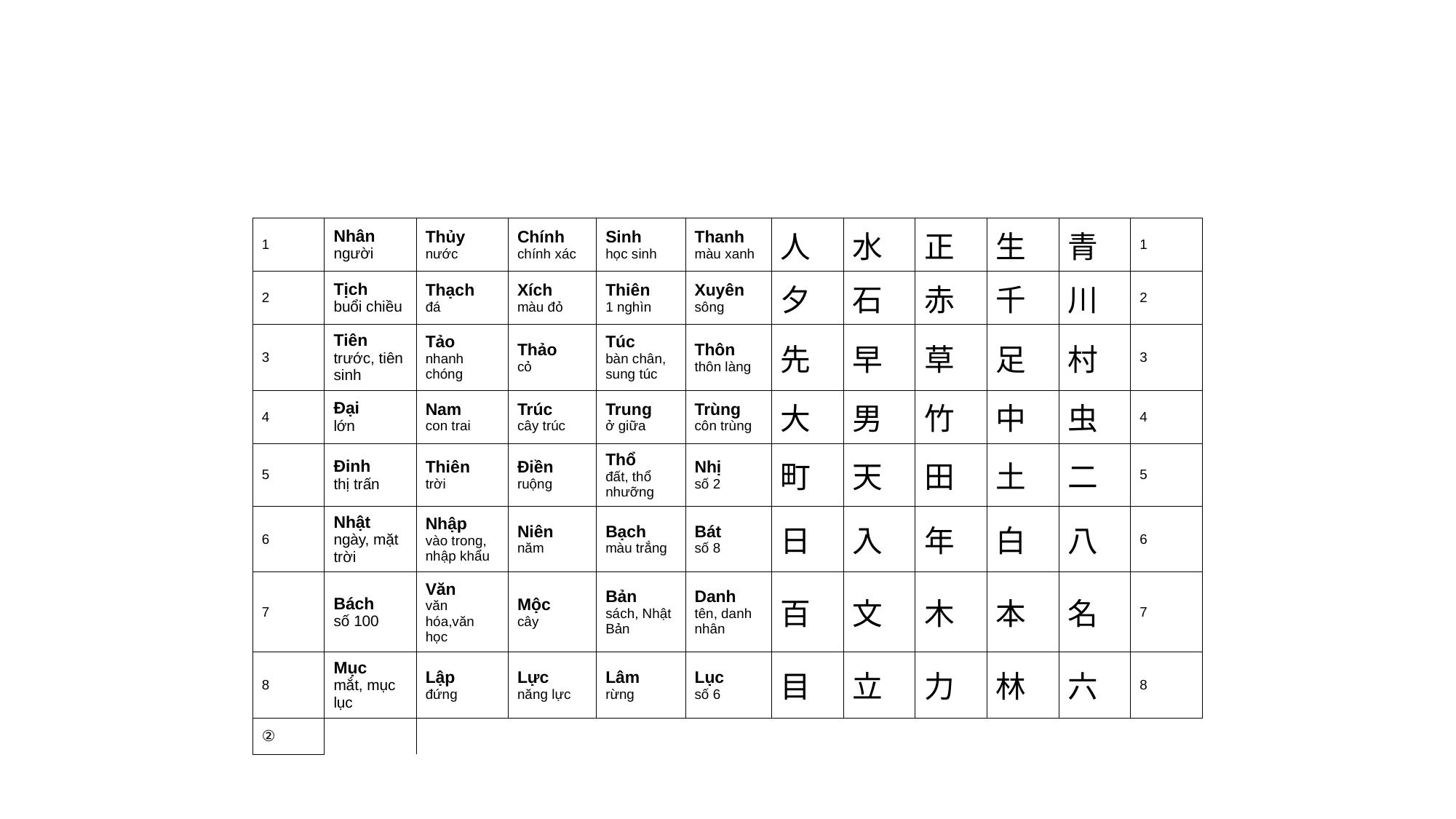

| 1 | Nhân người | Thủy nước | Chính chính xác | Sinh học sinh | Thanh màu xanh | 人 | 水 | 正 | 生 | 青 | 1 |
| --- | --- | --- | --- | --- | --- | --- | --- | --- | --- | --- | --- |
| 2 | Tịch buổi chiều | Thạch đá | Xích màu đỏ | Thiên 1 nghìn | Xuyên sông | 夕 | 石 | 赤 | 千 | 川 | 2 |
| 3 | Tiên trước, tiên sinh | Tảo nhanh chóng | Thảo cỏ | Túc bàn chân, sung túc | Thôn thôn làng | 先 | 早 | 草 | 足 | 村 | 3 |
| 4 | Đại lớn | Nam con trai | Trúc cây trúc | Trung ở giữa | Trùng côn trùng | 大 | 男 | 竹 | 中 | 虫 | 4 |
| 5 | Đinh thị trấn | Thiên trời | Điền ruộng | Thổ đất, thổ nhưỡng | Nhị số 2 | 町 | 天 | 田 | 土 | 二 | 5 |
| 6 | Nhật ngày, mặt trời | Nhập vào trong, nhập khẩu | Niên năm | Bạch màu trắng | Bát số 8 | 日 | 入 | 年 | 白 | 八 | 6 |
| 7 | Bách số 100 | Văn văn hóa,văn học | Mộc cây | Bản sách, Nhật Bản | Danh tên, danh nhân | 百 | 文 | 木 | 本 | 名 | 7 |
| 8 | Mục mắt, mục lục | Lập đứng | Lực năng lực | Lâm rừng | Lục số 6 | 目 | 立 | 力 | 林 | 六 | 8 |
| ② |  |  |  |  |  |  |  |  |  |  |  |